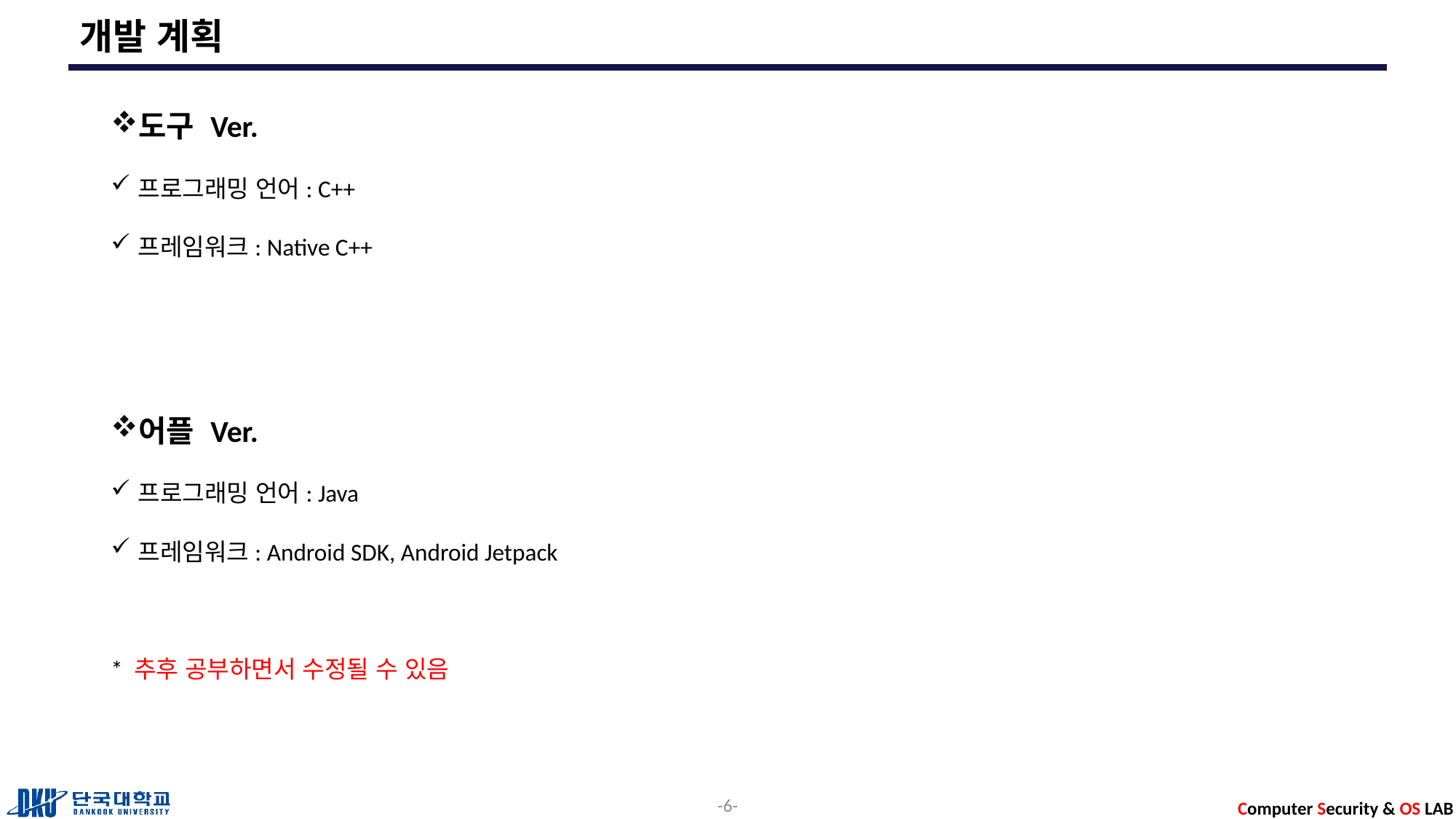

# 개발 계획
도구 Ver.
프로그래밍 언어: C++
프레임워크: Native C++

어플 Ver.
프로그래밍 언어: Java
프레임워크: Android SDK, Android Jetpack

* 추후 공부하면서 수정될 수 있음
6